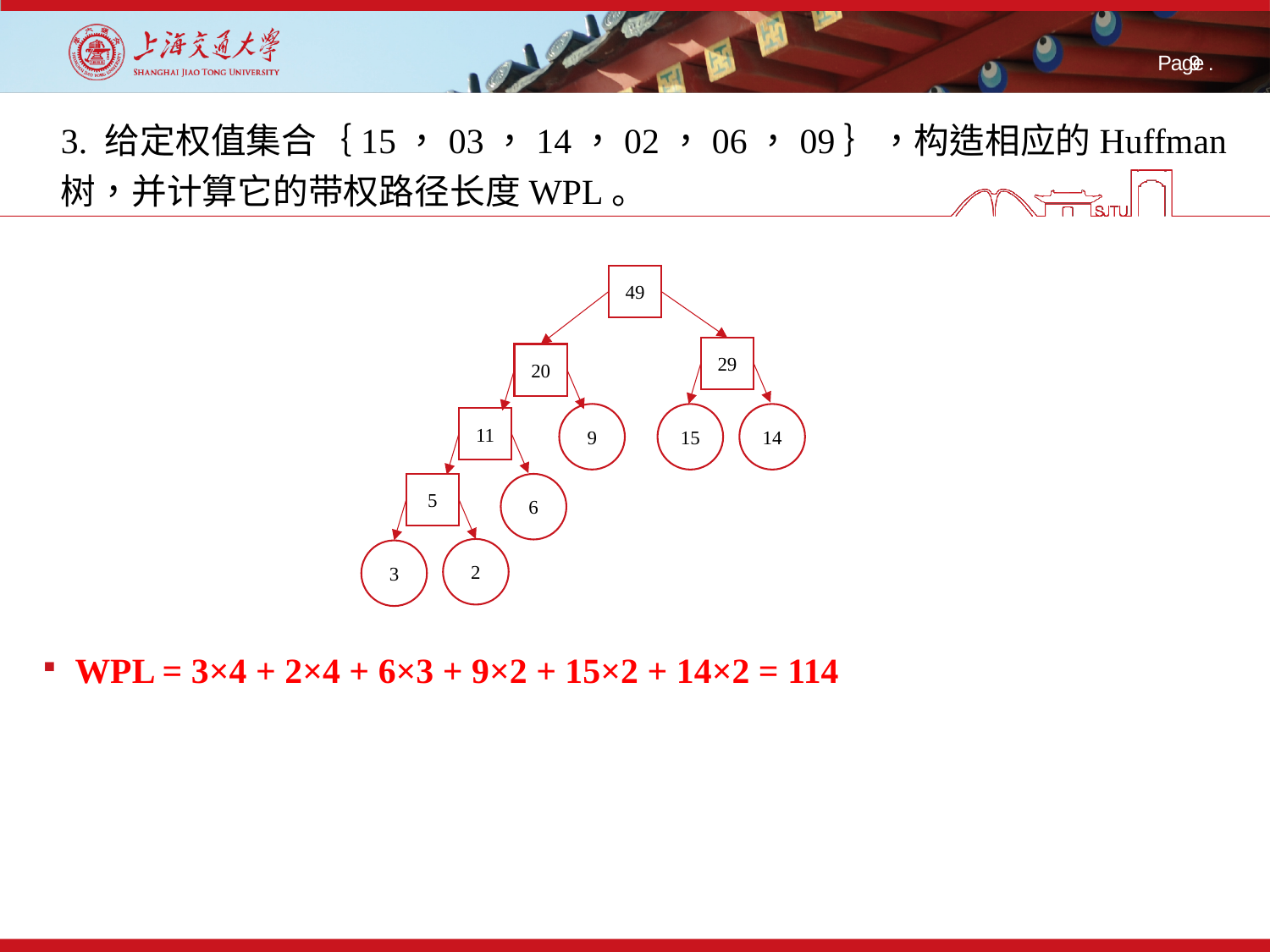

3. 给定权值集合｛15，03，14，02，06，09｝，构造相应的Huffman树，并计算它的带权路径长度WPL。
49
29
20
9
15
14
11
5
6
2
3
WPL = 3×4 + 2×4 + 6×3 + 9×2 + 15×2 + 14×2 = 114